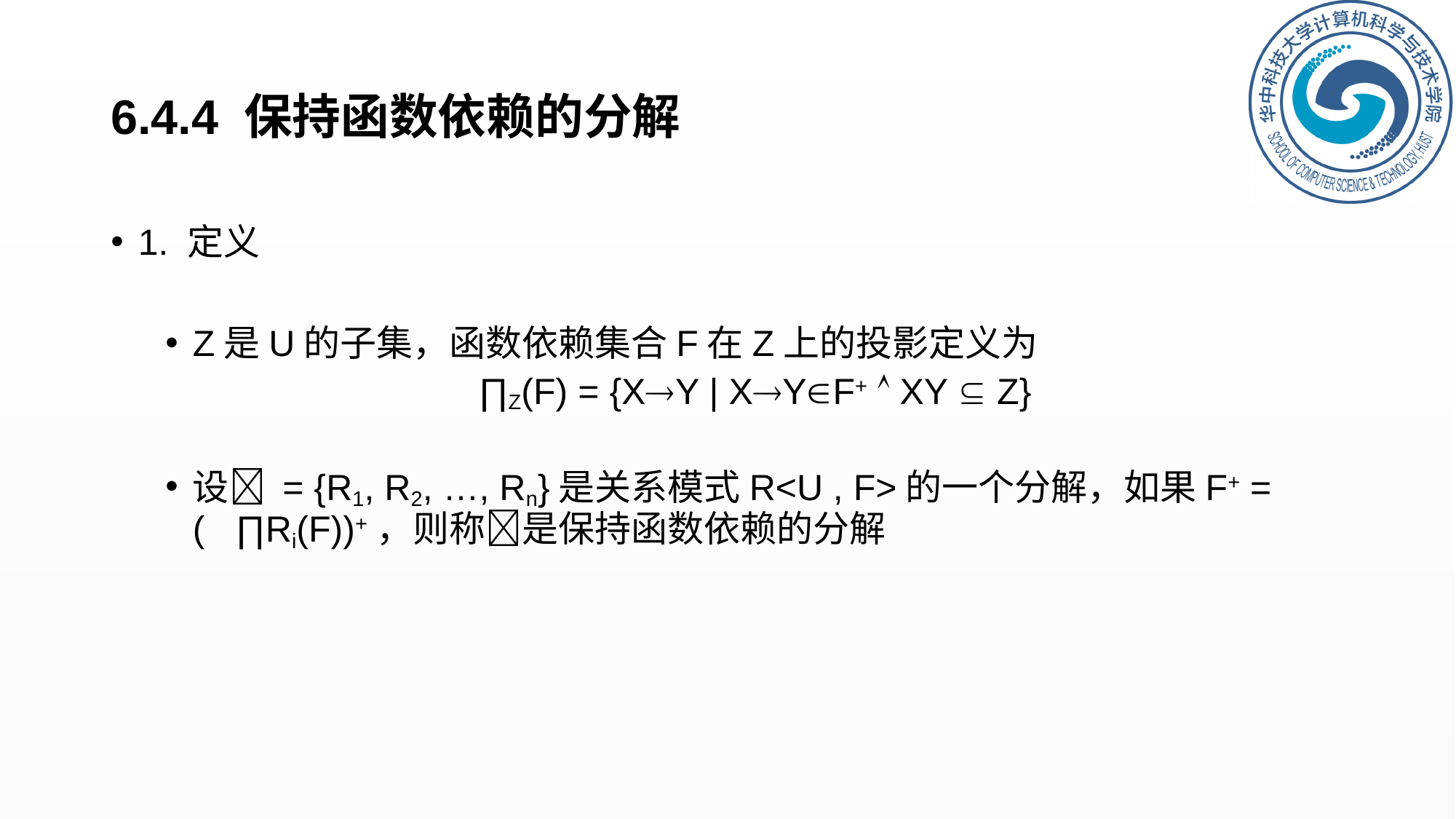

# 6.4.4 保持函数依赖的分解
1. 定义

Z是U的子集，函数依赖集合F在Z上的投影定义为
∏Z(F) = {X→Y | X→Y∈F+ ∧ XY ⊆ Z}

设ρ = {R1, R2, …, Rn}是关系模式R<U , F>的一个分解，如果F+ = (   ∏Ri(F))+，则称ρ是保持函数依赖的分解